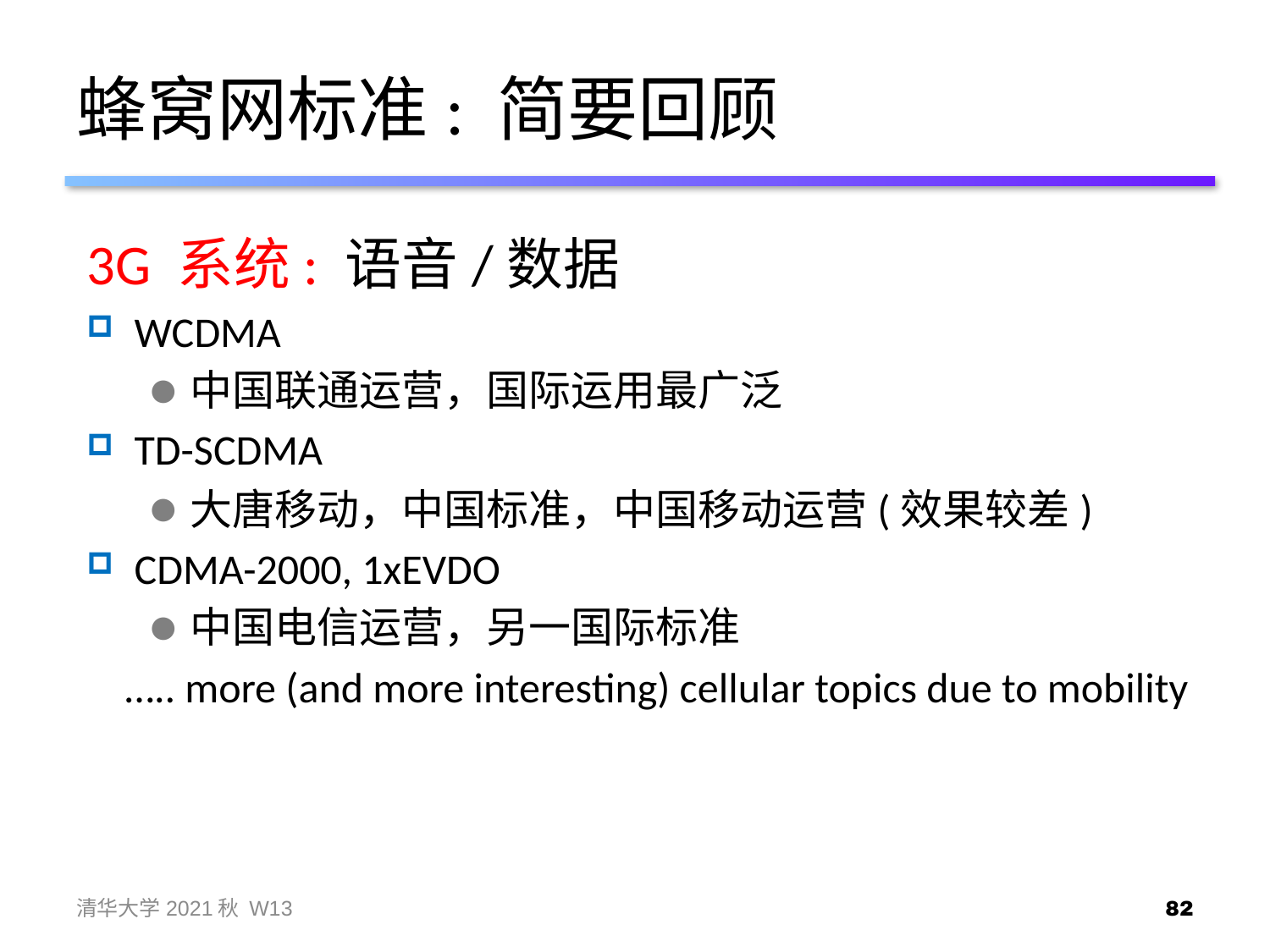

# 蜂窝网标准: 简要回顾
3G 系统: 语音/数据
WCDMA
中国联通运营，国际运用最广泛
TD-SCDMA
大唐移动，中国标准，中国移动运营(效果较差)
CDMA-2000, 1xEVDO
中国电信运营，另一国际标准
    ….. more (and more interesting) cellular topics due to mobility
清华大学2021秋 W13
82